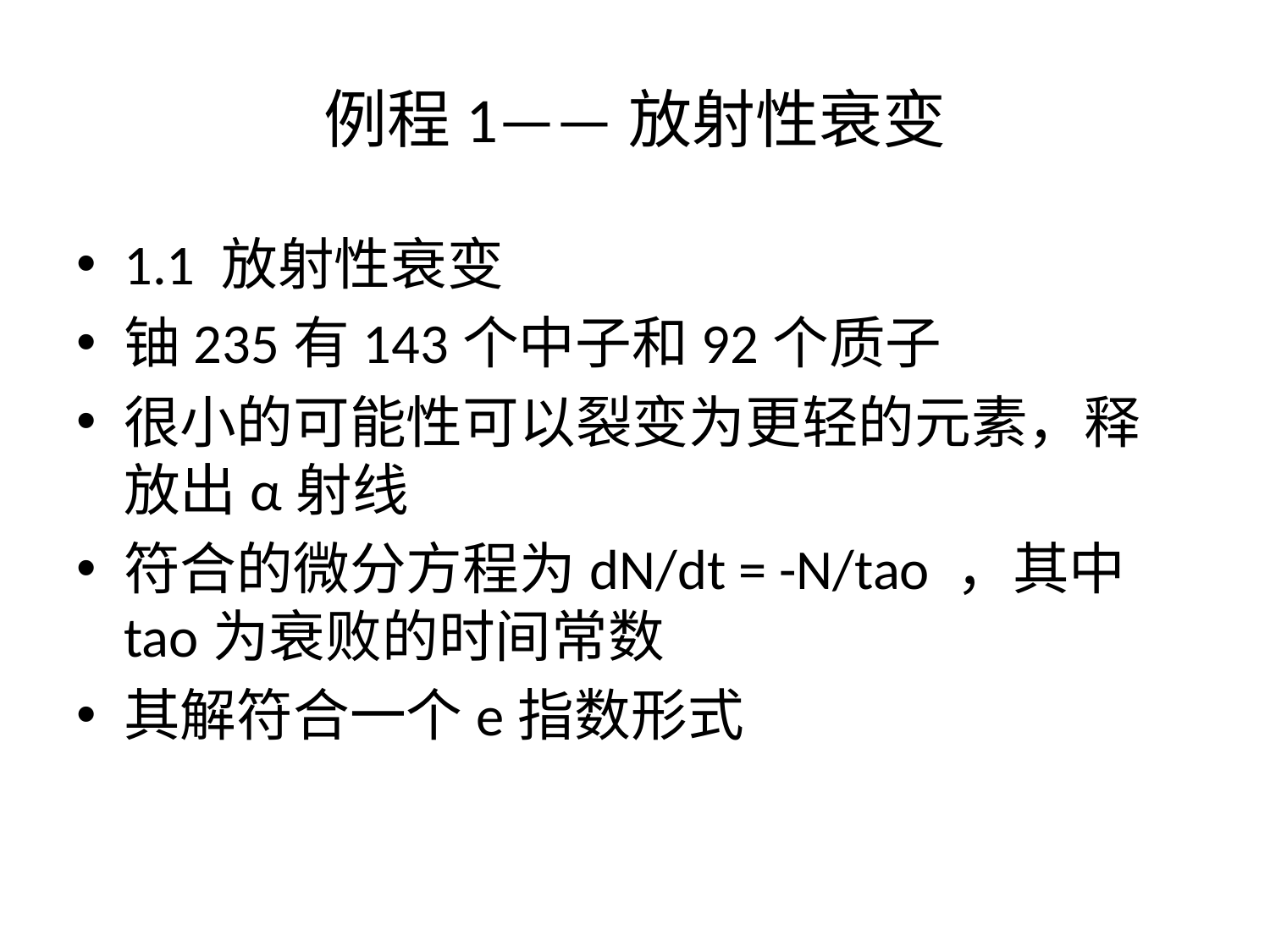

# 例程1——放射性衰变
1.1 放射性衰变
铀235有143个中子和92个质子
很小的可能性可以裂变为更轻的元素，释放出α射线
符合的微分方程为dN/dt = -N/tao ，其中tao为衰败的时间常数
其解符合一个e指数形式